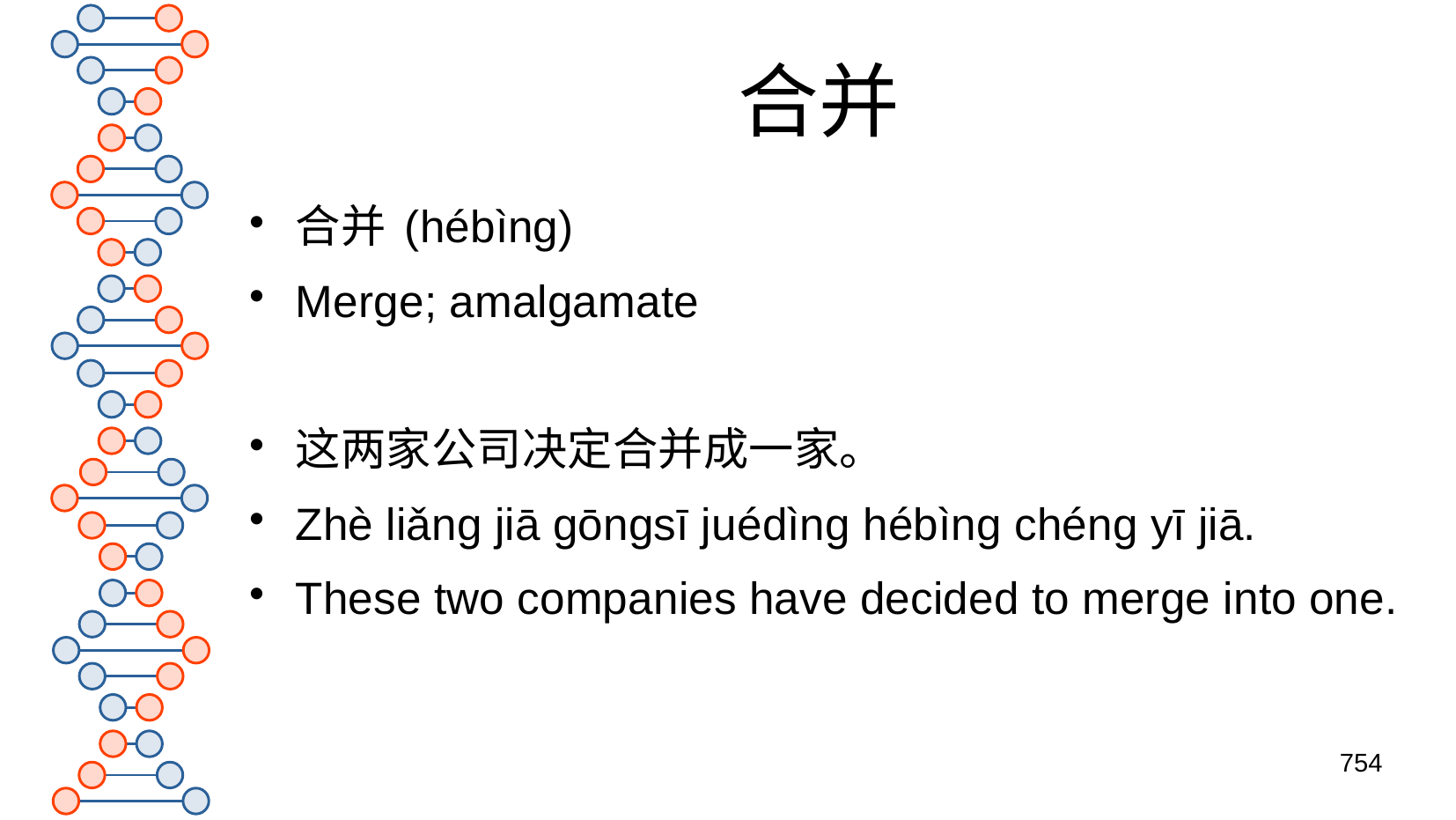

# 合并
合并 (hébìng)
Merge; amalgamate

这两家公司决定合并成一家。
Zhè liǎng jiā gōngsī juédìng hébìng chéng yī jiā.
These two companies have decided to merge into one.

754